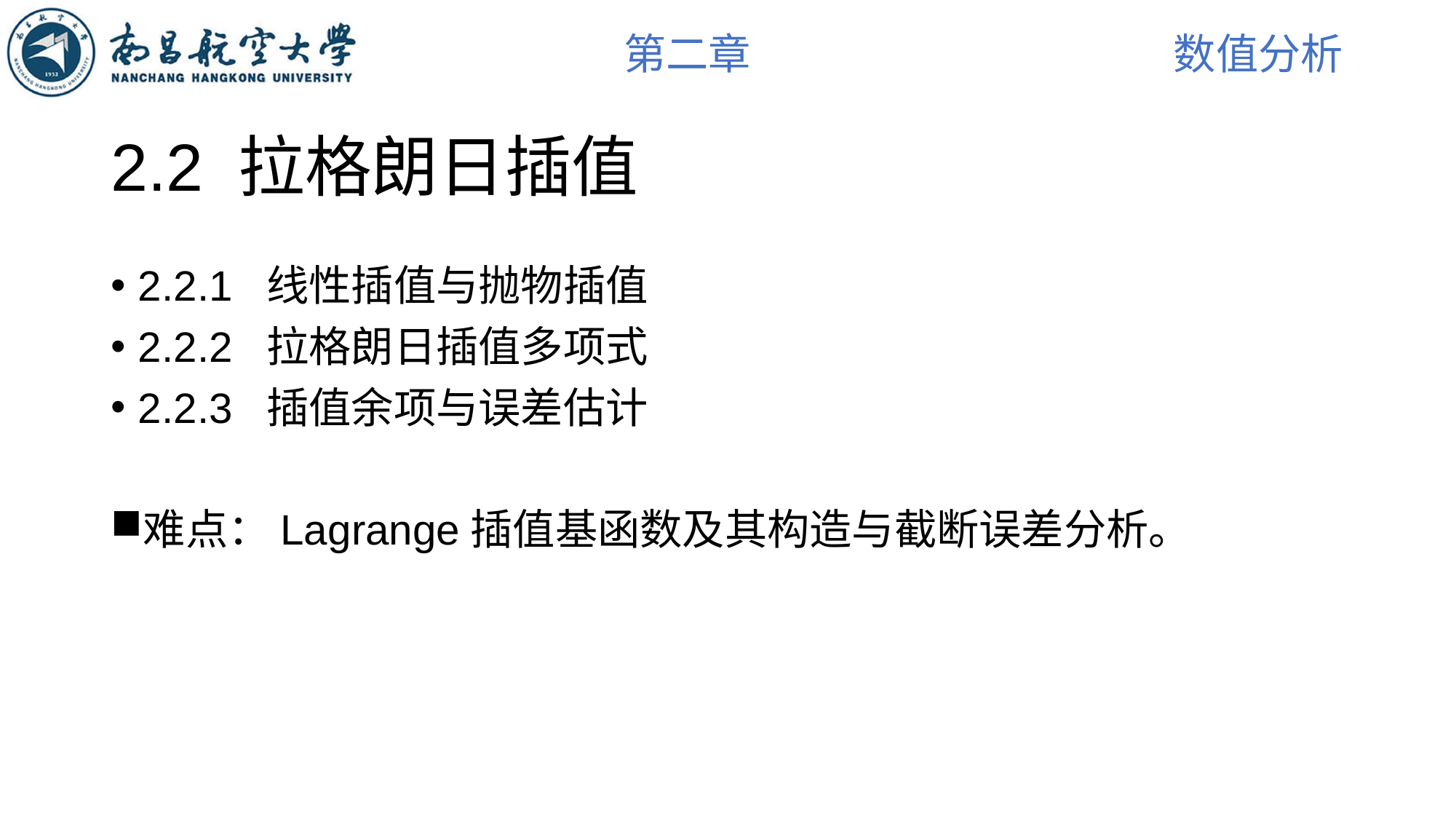

# 2.2 拉格朗日插值
2.2.1  线性插值与抛物插值
2.2.2  拉格朗日插值多项式
2.2.3  插值余项与误差估计

难点：Lagrange插值基函数及其构造与截断误差分析。